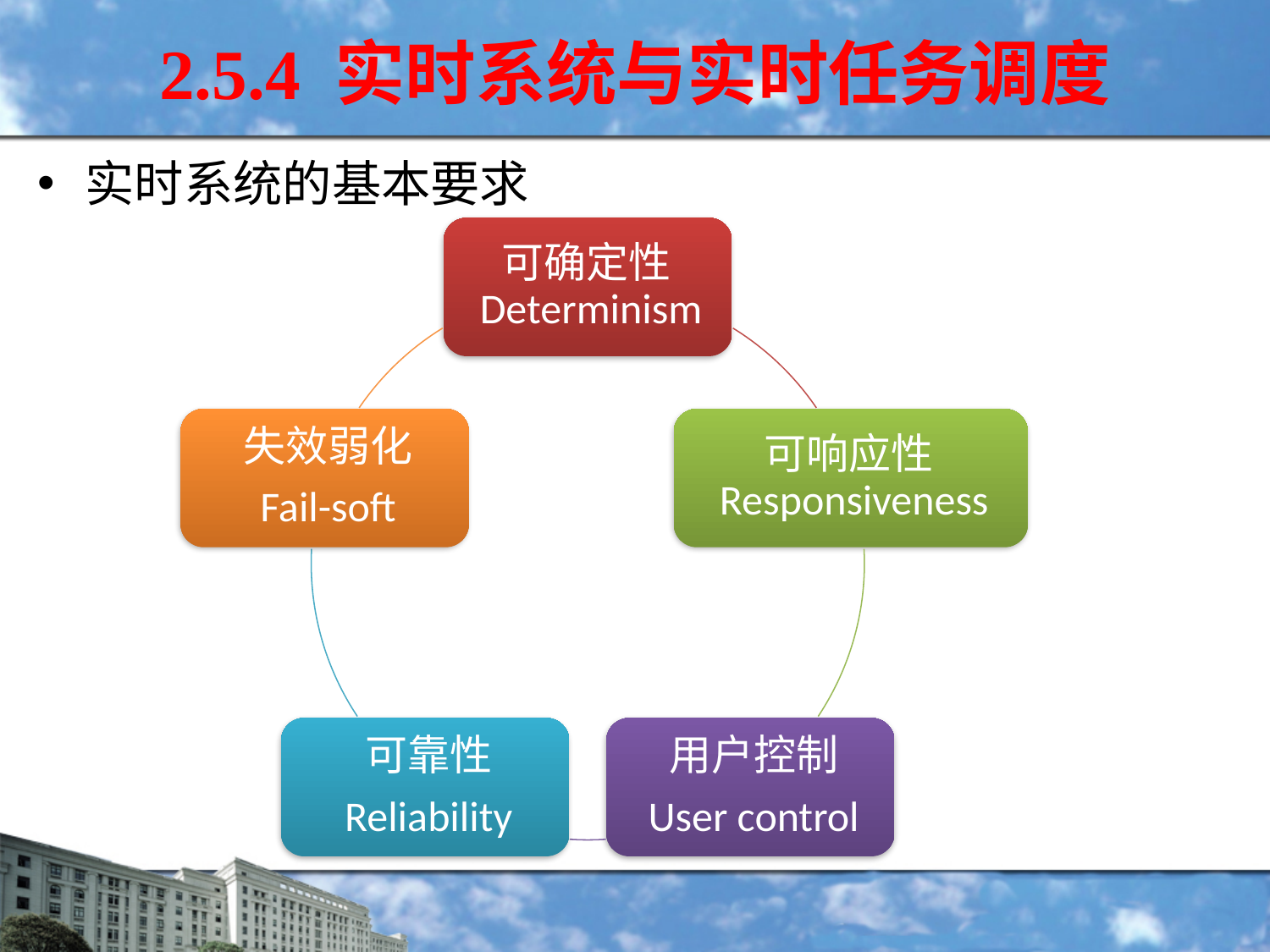

2.5.4 实时系统与实时任务调度
实时系统的基本要求
可确定性Determinism
可响应性Responsiveness
用户控制
User control
可靠性
Reliability
失效弱化
Fail-soft